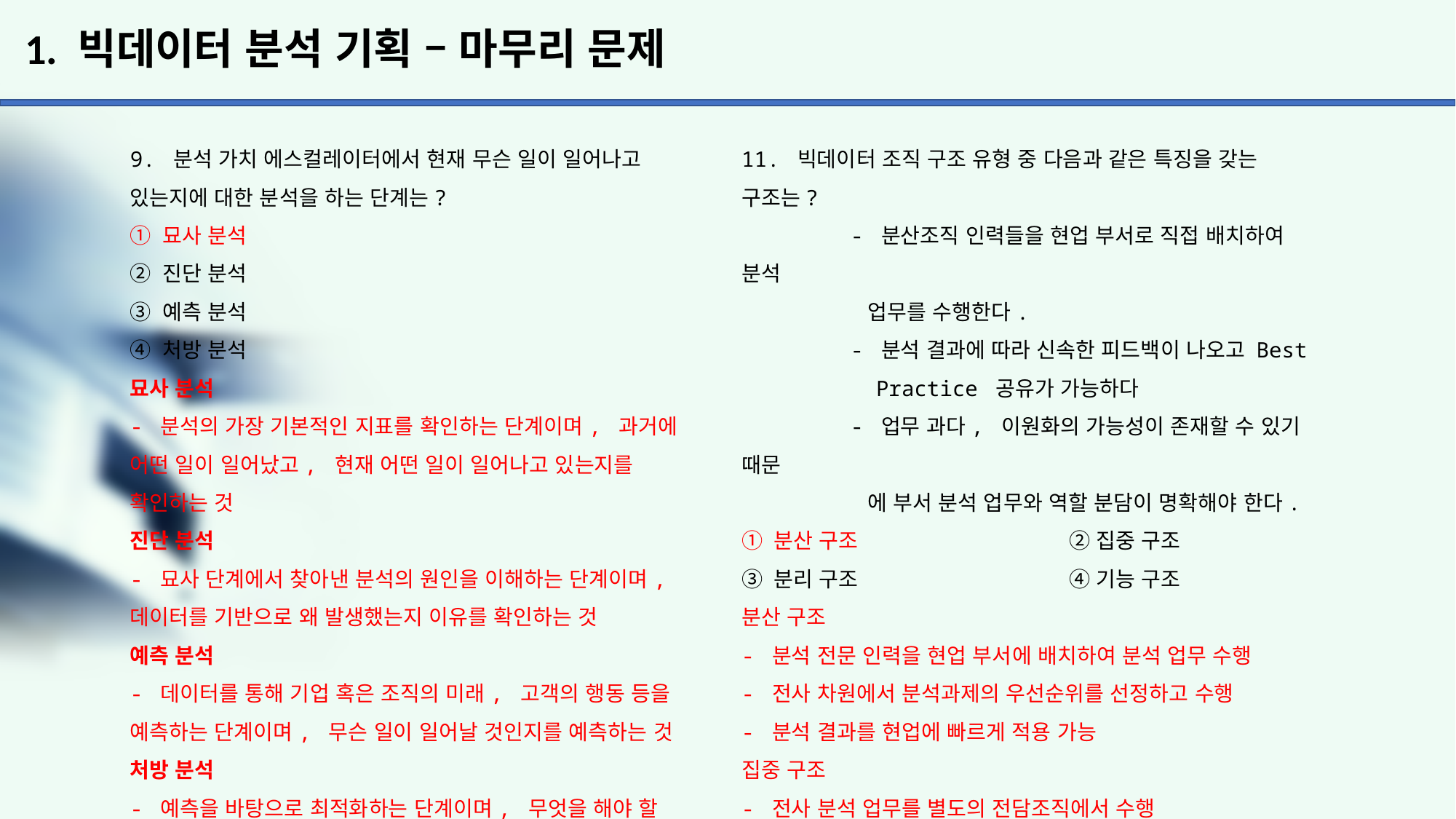

# 1. 빅데이터 분석 기획 – 마무리 문제
9. 분석 가치 에스컬레이터에서 현재 무슨 일이 일어나고 있는지에 대한 분석을 하는 단계는?
① 묘사 분석
② 진단 분석
③ 예측 분석
④ 처방 분석
묘사 분석
- 분석의 가장 기본적인 지표를 확인하는 단계이며, 과거에 어떤 일이 일어났고, 현재 어떤 일이 일어나고 있는지를 확인하는 것
진단 분석
- 묘사 단계에서 찾아낸 분석의 원인을 이해하는 단계이며, 데이터를 기반으로 왜 발생했는지 이유를 확인하는 것
예측 분석
- 데이터를 통해 기업 혹은 조직의 미래, 고객의 행동 등을 예측하는 단계이며, 무슨 일이 일어날 것인지를 예측하는 것
처방 분석
- 예측을 바탕으로 최적화하는 단계이며, 무엇을 해야 할 것인지를 확인하는 것
10. 다음 중 빅데이터 산업에 대한 설명으로 틀린 것은?
① 국내외 빅데이터 산업 시장의 규모는 꾸준히 증가하고 있다.
② 빅데이터는 다양한 산업 분야에서 활용 가능하다.
③ 법률 분야에서 빅데이터에 기반한 법률 자문 서비스를 이용할 수 있다.
④ 의료 분야에서는 아직 빅데이터 기술을 활용하기 어렵다.
빅데이터는 다양한 산업분야에서 활용이 가능하고, 의료 분야 역시 빅데이터 기술을 활용한 의료 서비스를 제공하고 있다.
11. 빅데이터 조직 구조 유형 중 다음과 같은 특징을 갖는
구조는?
	- 분산조직 인력들을 현업 부서로 직접 배치하여 분석
	  업무를 수행한다.
	- 분석 결과에 따라 신속한 피드백이 나오고 Best
	  Practice 공유가 가능하다
	- 업무 과다, 이원화의 가능성이 존재할 수 있기 때문
	  에 부서 분석 업무와 역할 분담이 명확해야 한다.
① 분산 구조 		② 집중 구조
③ 분리 구조 		④ 기능 구조
분산 구조
- 분석 전문 인력을 현업 부서에 배치하여 분석 업무 수행
- 전사 차원에서 분석과제의 우선순위를 선정하고 수행
- 분석 결과를 현업에 빠르게 적용 가능
집중 구조
- 전사 분석 업무를 별도의 전담조직에서 수행
- 내부에서 전사 분석과제의 전략적 중요도에 따라 우선순위를 정함
- 현업 부서와 분석 업무가 중복/이원화 가능성 있음
기능 구조
- 분석 수행의 일반적 구조
- 각 현업 부서에서 분석 업무를 직접 수행
- 전사적 관점에서 전략적 핵심 분석이 어려우며, 특정 현업 부서에 국한된 협소한 분석을 수행할 가능성 높음
12. 다음 중 소프트 스킬(Soft Skill)에 속하지 않는 것은?
① 통찰력 있는 분석 능력
② 빅데이터 관련 이론 지식
③ 설득력 있는 전달력
④ 협업 능력
Soft Skill
통찰력 있는 분석 – 창의적 사고, 호기심, 논리적 비판
설득력 있는 전달 – 스토리텔링, 비주얼라이제이션
다분야 간 협력 – 커뮤니케이션
Hard Skill
빅데이터 관련 이론 지식 – 관련 기법에 대한 이해와 방법론 습득
분석 기술에 대한 숙련 – 최적의 분석 설계 및 노하우 축적